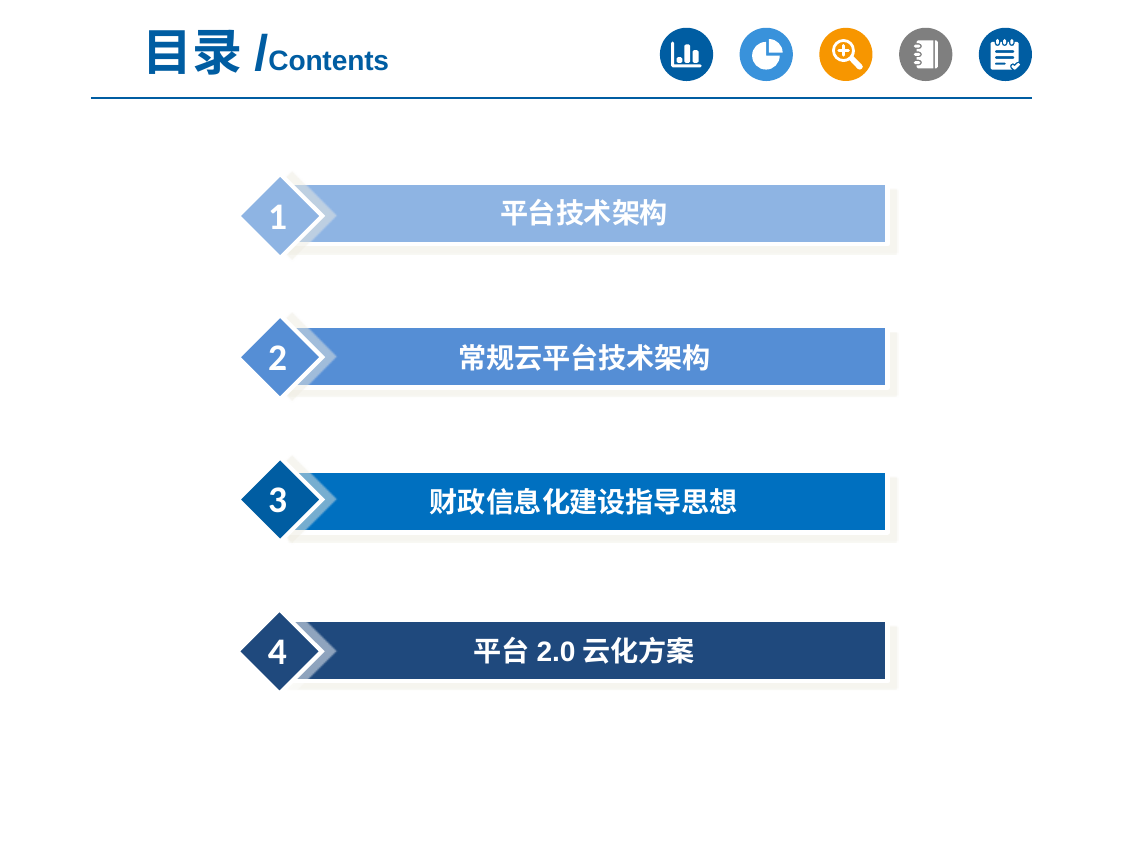

目录/Contents

1
平台技术架构

2

常规云平台技术架构

3

财政信息化建设指导思想

4

平台2.0云化方案